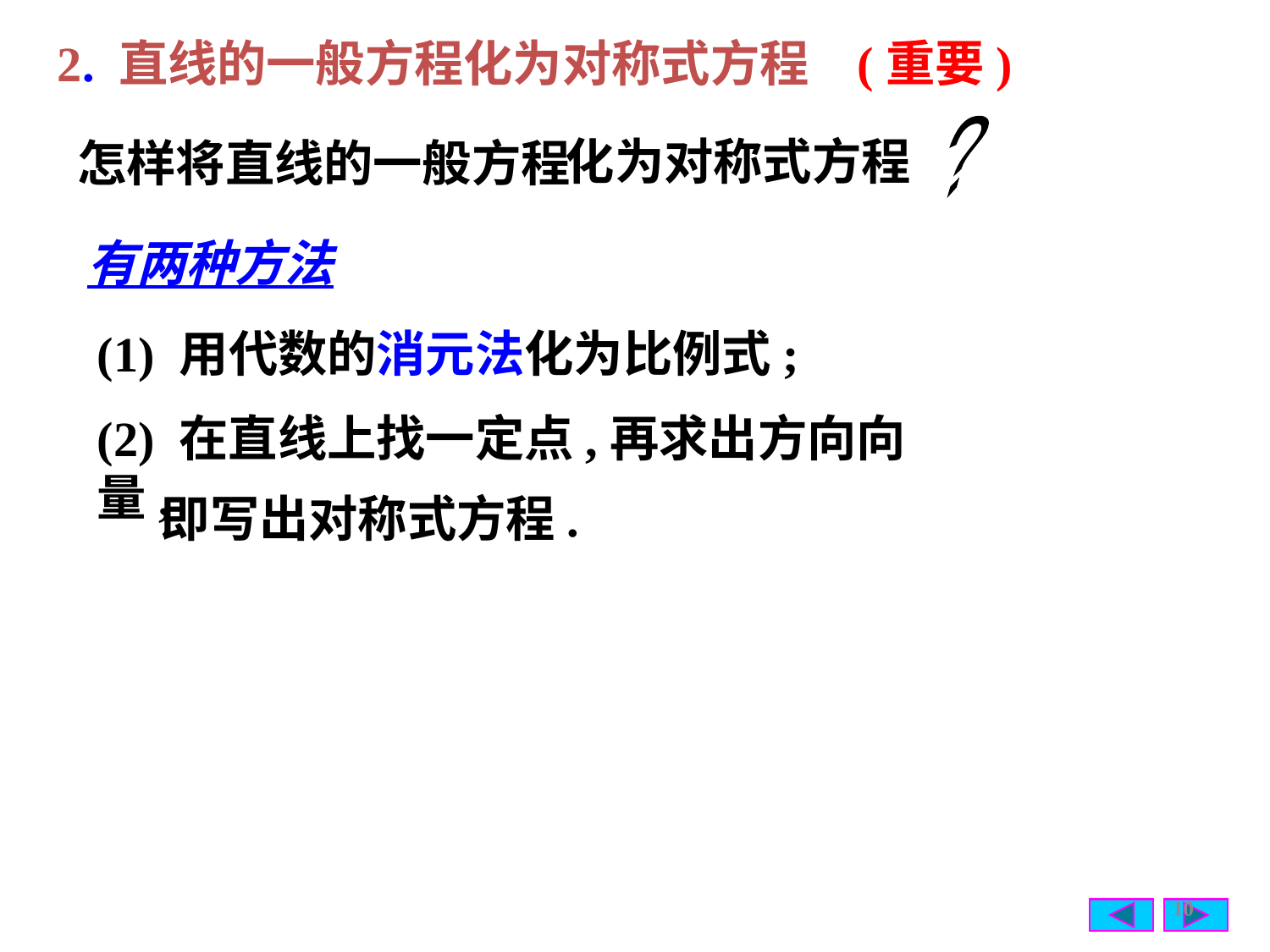

2. 直线的一般方程化为对称式方程
(重要)
?
化为对称式方程
 怎样将直线的一般方程
有两种方法
(1) 用代数的消元法化为比例式;
(2) 在直线上找一定点,再求出方向向量,
即写出对称式方程.
10